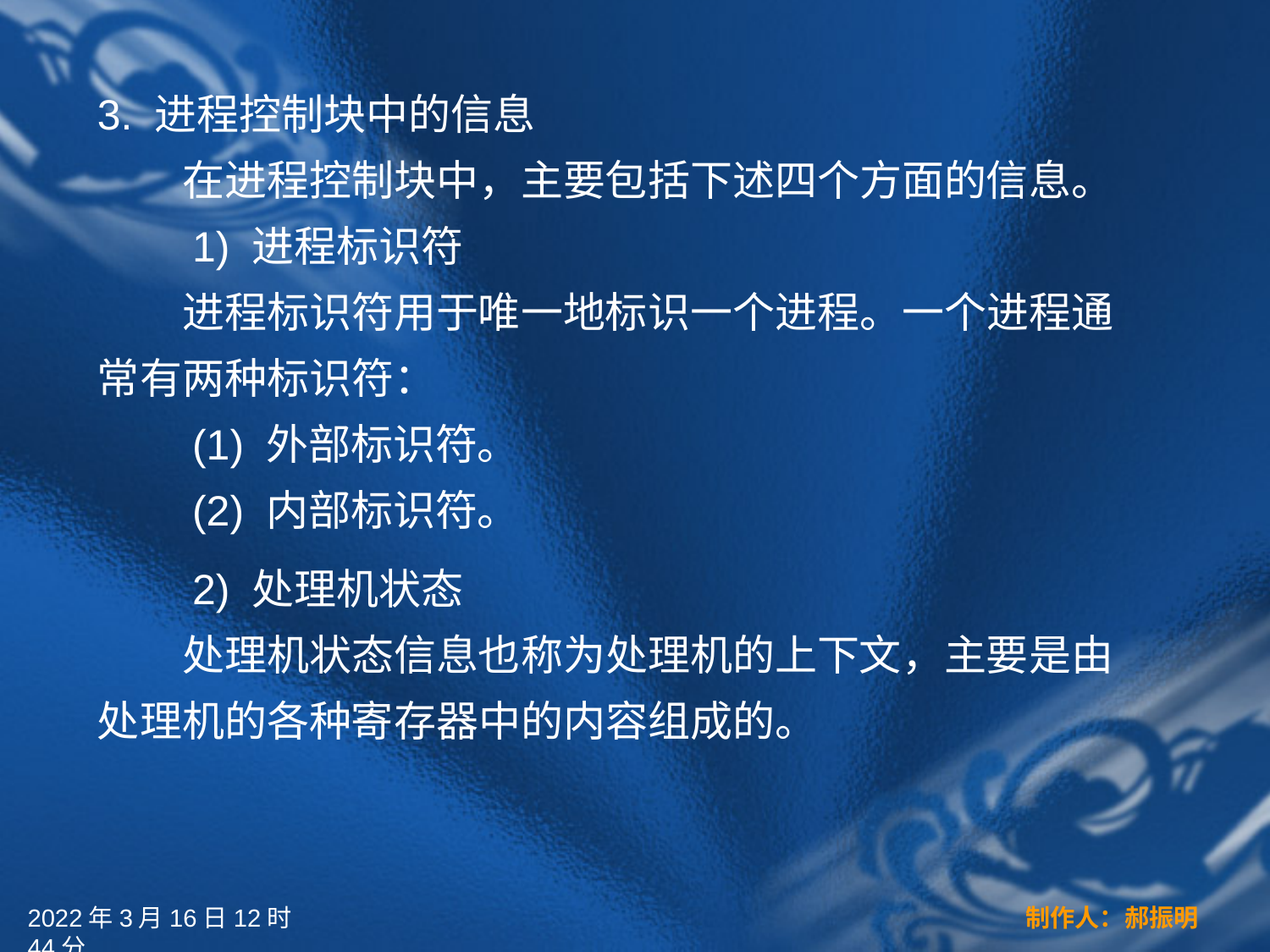

3. 进程控制块中的信息
　　在进程控制块中，主要包括下述四个方面的信息。
　　1) 进程标识符
　　进程标识符用于唯一地标识一个进程。一个进程通常有两种标识符：
　　(1) 外部标识符。
　　(2) 内部标识符。
　　2) 处理机状态
　　处理机状态信息也称为处理机的上下文，主要是由处理机的各种寄存器中的内容组成的。
2022年3月16日12时44分
制作人：郝振明